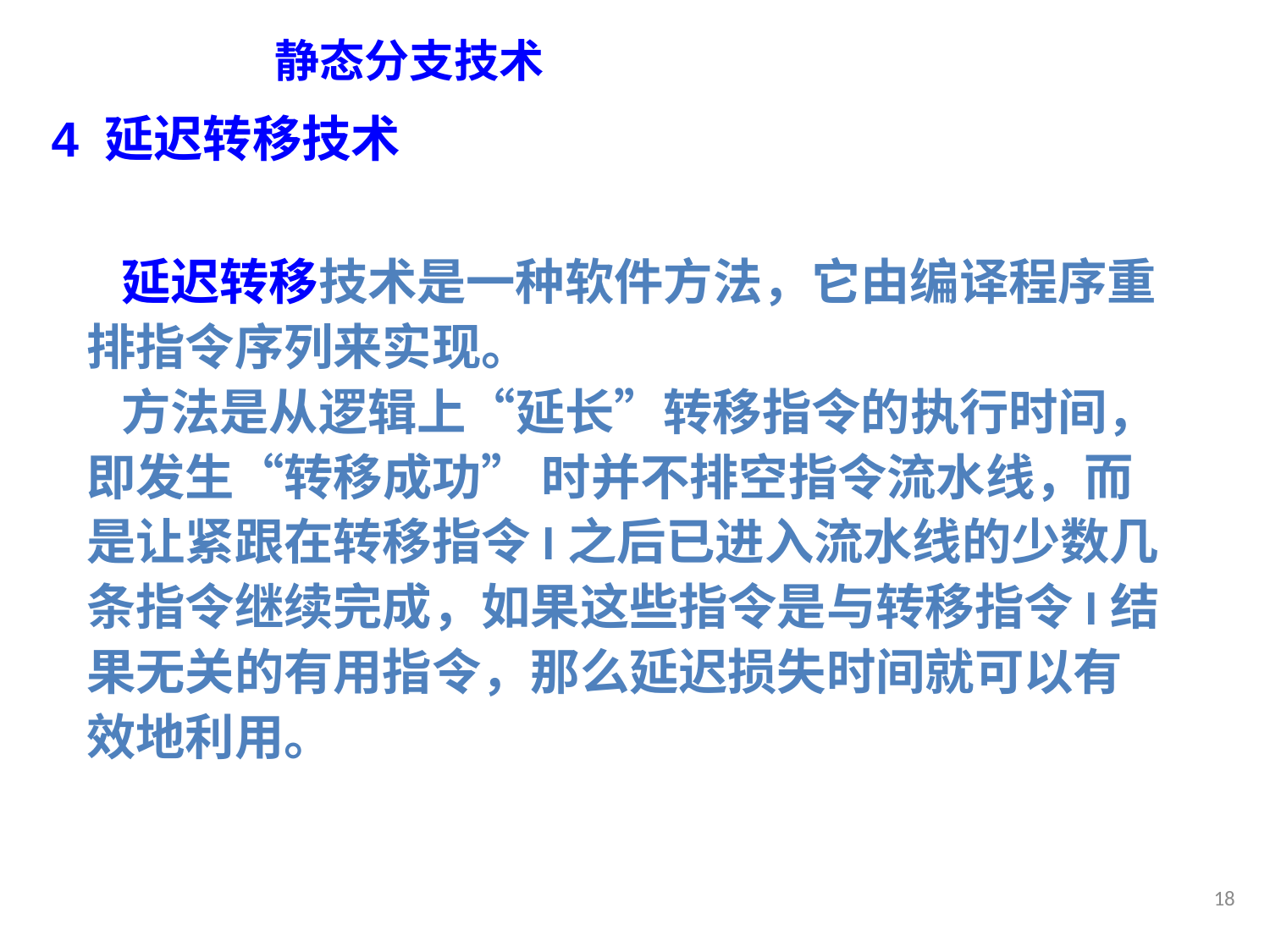

# 静态分支技术
4 延迟转移技术
  延迟转移技术是一种软件方法，它由编译程序重排指令序列来实现。
  方法是从逻辑上“延长”转移指令的执行时间，即发生“转移成功” 时并不排空指令流水线，而是让紧跟在转移指令I之后已进入流水线的少数几条指令继续完成，如果这些指令是与转移指令I结果无关的有用指令，那么延迟损失时间就可以有效地利用。
18